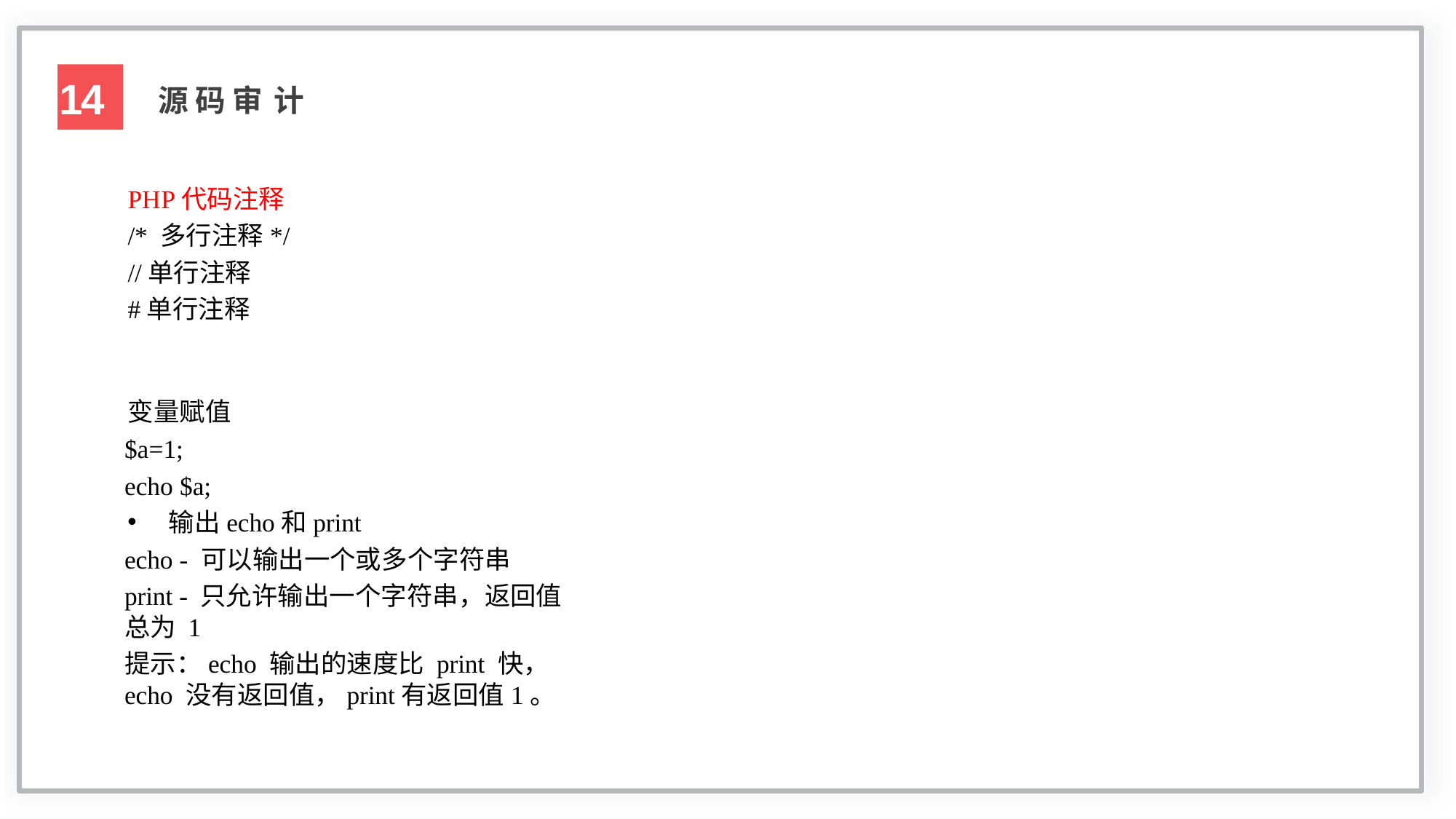

14
源 码 审 计

PHP代码注释
/* 多行注释*/
//单行注释
#单行注释

变量赋值
$a=1;
echo $a;
输出echo和print
echo - 可以输出一个或多个字符串
print - 只允许输出一个字符串，返回值总为 1
提示：echo 输出的速度比print 快， echo 没有返回值，print有返回值1。